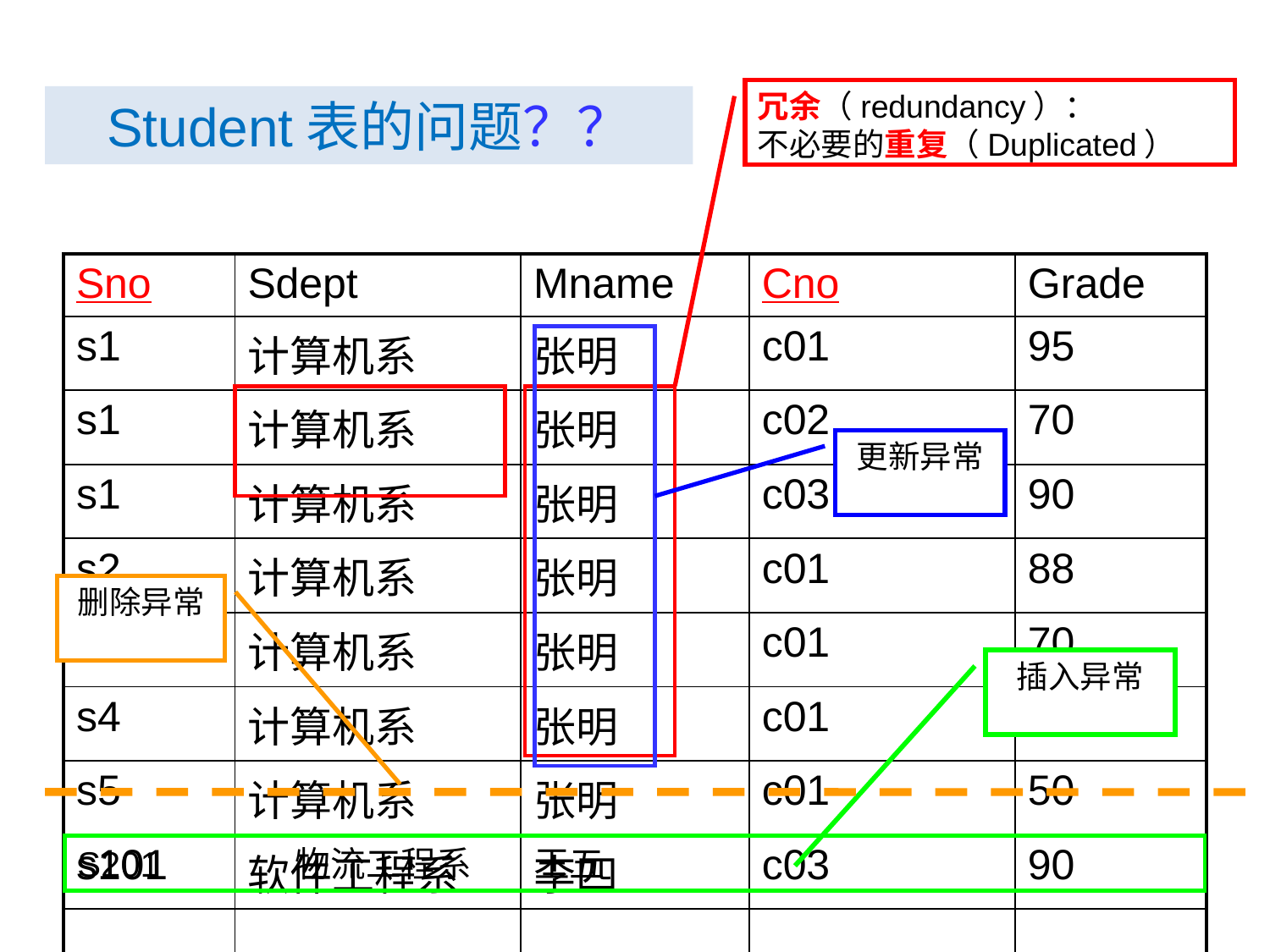

冗余（redundancy）：
不必要的重复（Duplicated）

# Student表的问题？？
| Sno | Sdept | Mname | Cno | Grade |
| --- | --- | --- | --- | --- |
| s1 | 计算机系 | 张明 | c01 | 95 |
| s1 | 计算机系 | 张明 | c02 | 70 |
| s1 | 计算机系 | 张明 | c03 | 90 |
| s2 | 计算机系 | 张明 | c01 | 88 |
| s3 | 计算机系 | 张明 | c01 | 70 |
| s4 | 计算机系 | 张明 | c01 | 78 |
| s5 | 计算机系 | 张明 | c01 | 50 |
| s101 | 软件工程系 | 李四 | c03 | 90 |
|  |  |  |  |  |

更新异常
删除异常

插入异常
S201             物流工程系        王五